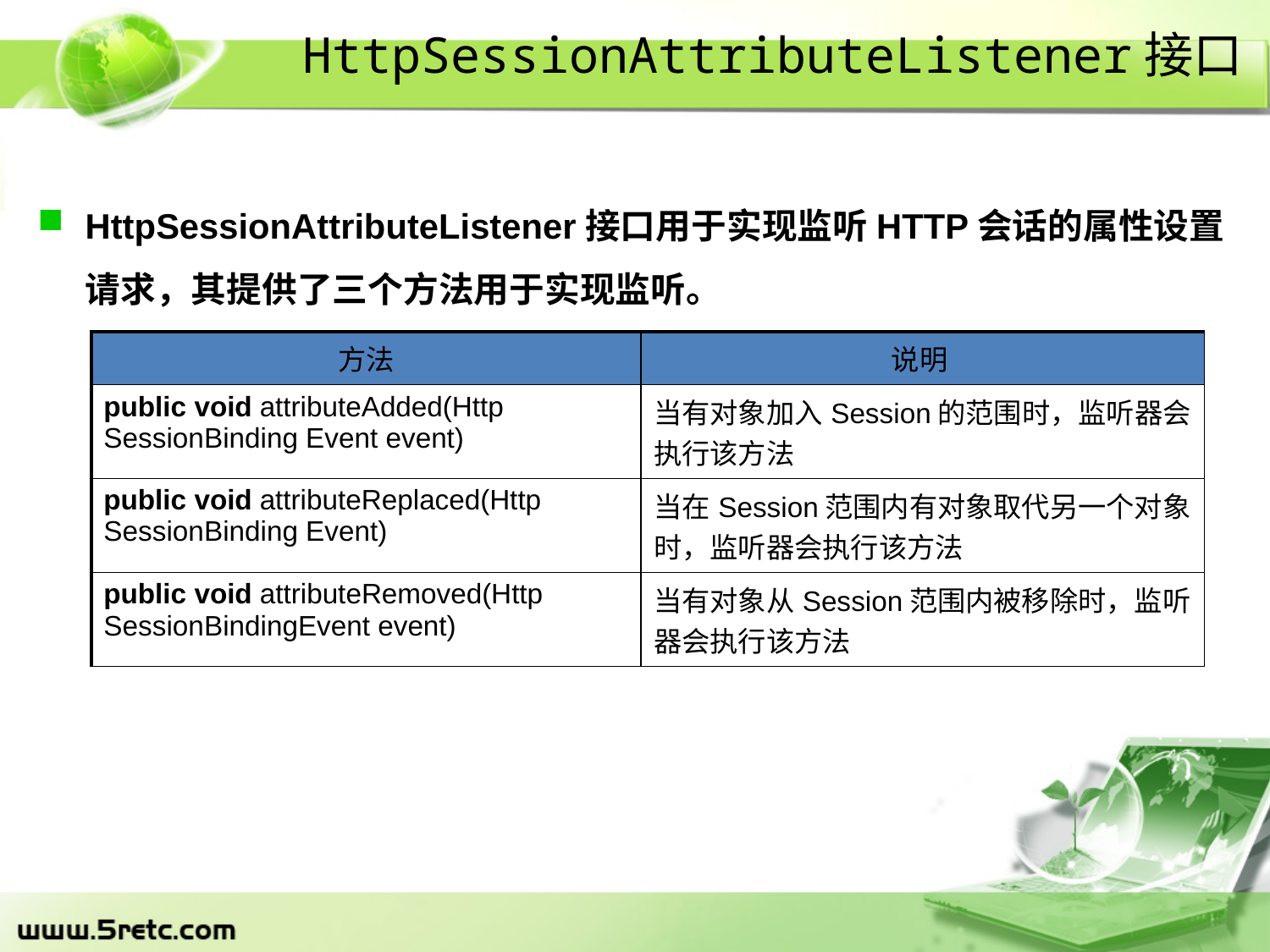

# HttpSessionAttributeListener接口
HttpSessionAttributeListener接口用于实现监听HTTP会话的属性设置请求，其提供了三个方法用于实现监听。
| 方法 | 说明 |
| --- | --- |
| public void attributeAdded(Http SessionBinding Event event) | 当有对象加入Session的范围时，监听器会执行该方法 |
| public void attributeReplaced(Http SessionBinding Event) | 当在Session范围内有对象取代另一个对象时，监听器会执行该方法 |
| public void attributeRemoved(Http SessionBindingEvent event) | 当有对象从Session范围内被移除时，监听器会执行该方法 |